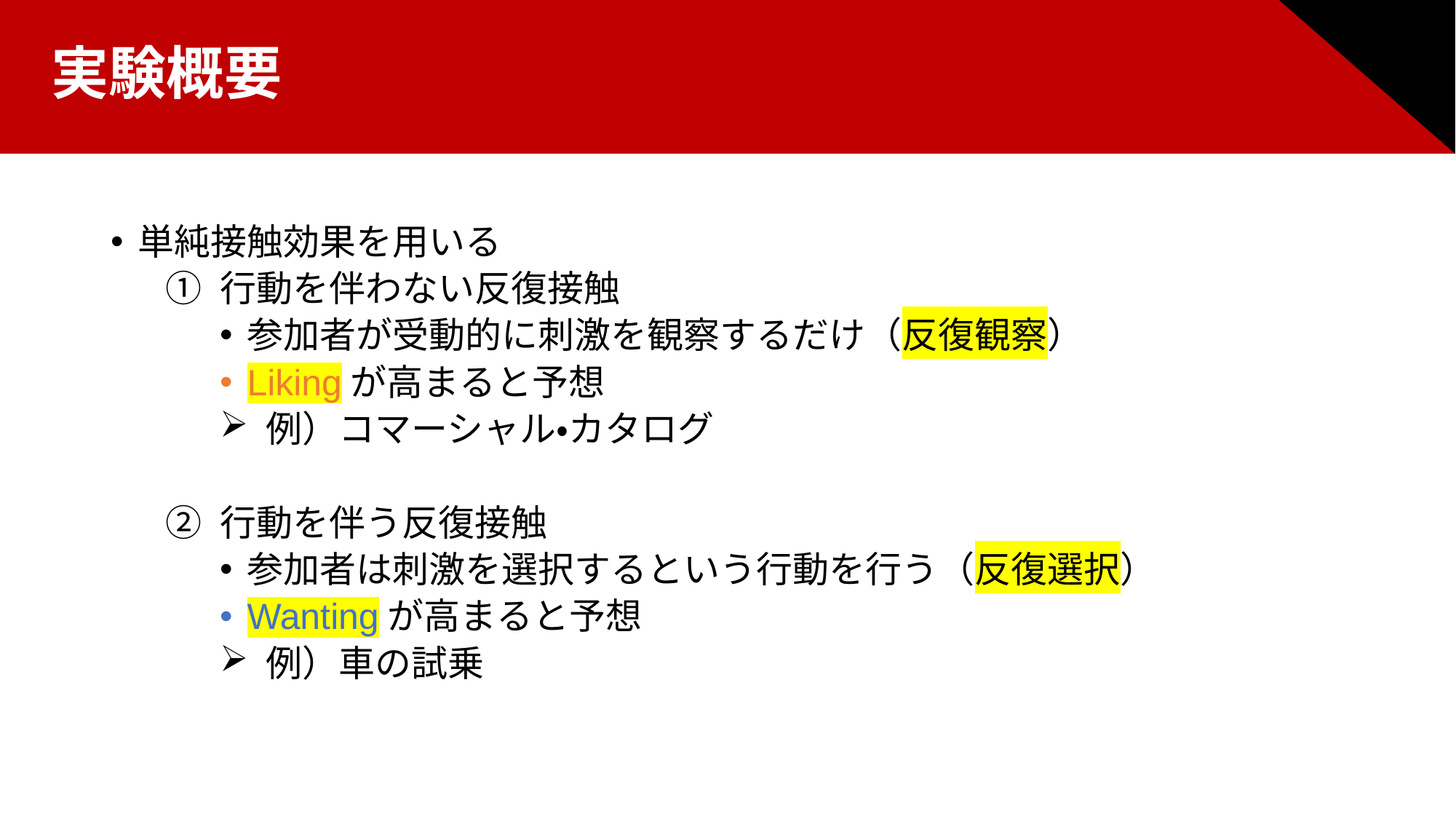

実験概要
単純接触効果を用いる
行動を伴わない反復接触
参加者が受動的に刺激を観察するだけ（反復観察）
Likingが高まると予想
 例）コマーシャル・カタログ

行動を伴う反復接触
参加者は刺激を選択するという行動を行う（反復選択）
Wantingが高まると予想
 例）車の試乗